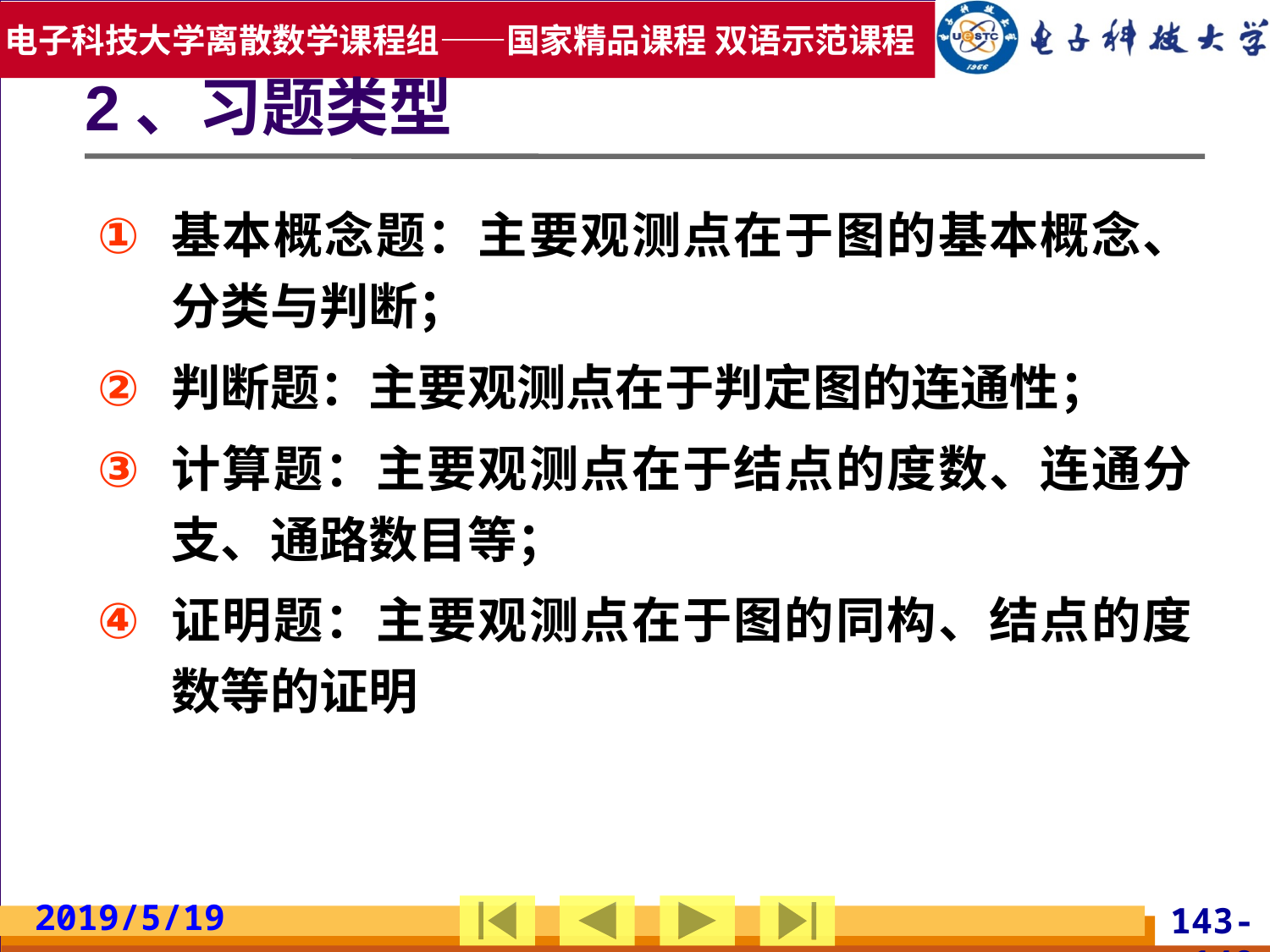

2、习题类型
基本概念题：主要观测点在于图的基本概念、分类与判断；
判断题：主要观测点在于判定图的连通性；
计算题：主要观测点在于结点的度数、连通分支、通路数目等；
证明题：主要观测点在于图的同构、结点的度数等的证明
2019/5/19